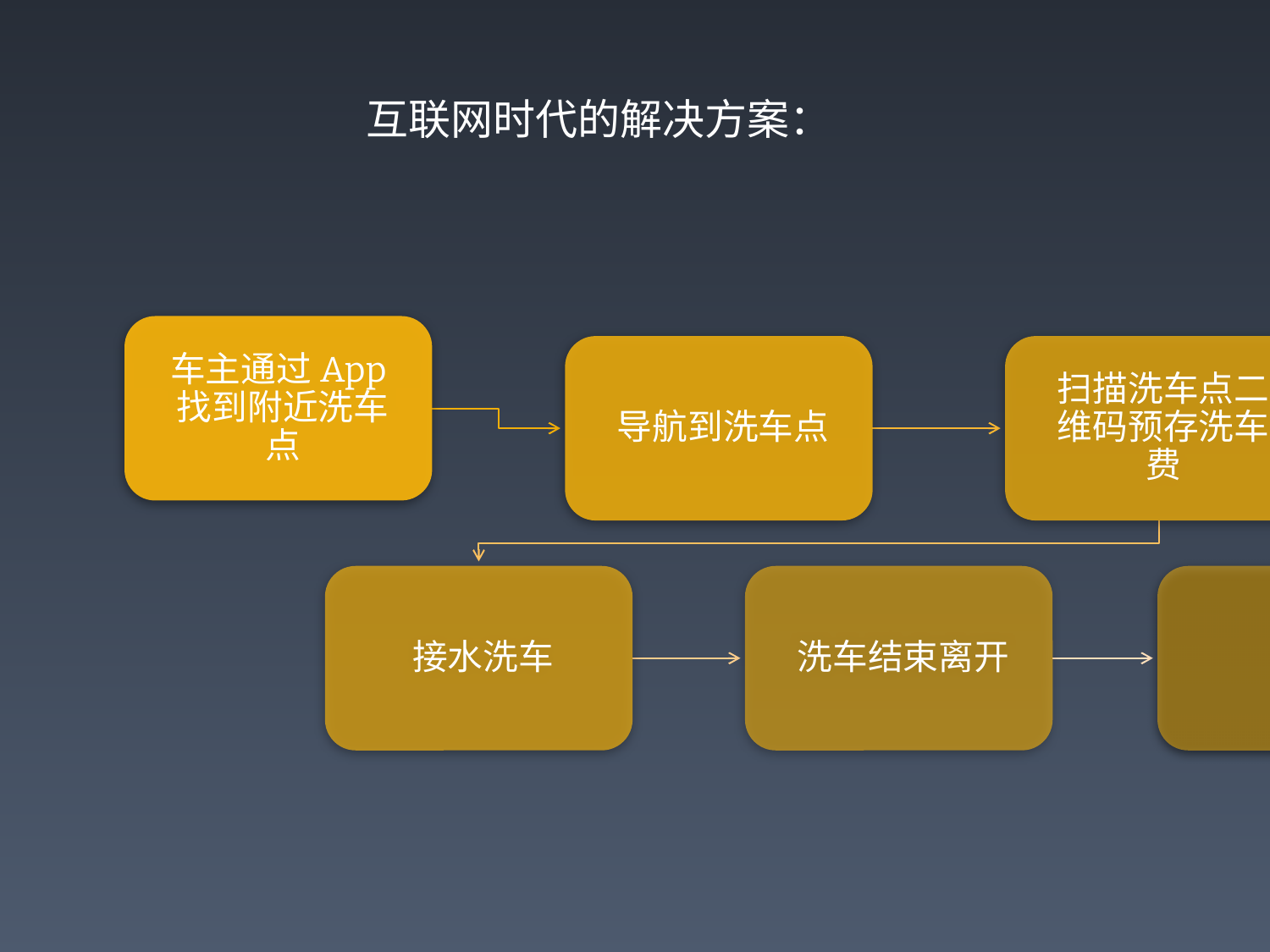

互联网时代的解决方案：

车主通过App找到附近洗车点

导航到洗车点

扫描洗车点二维码预存洗车费

接水洗车

洗车结束离开
评价